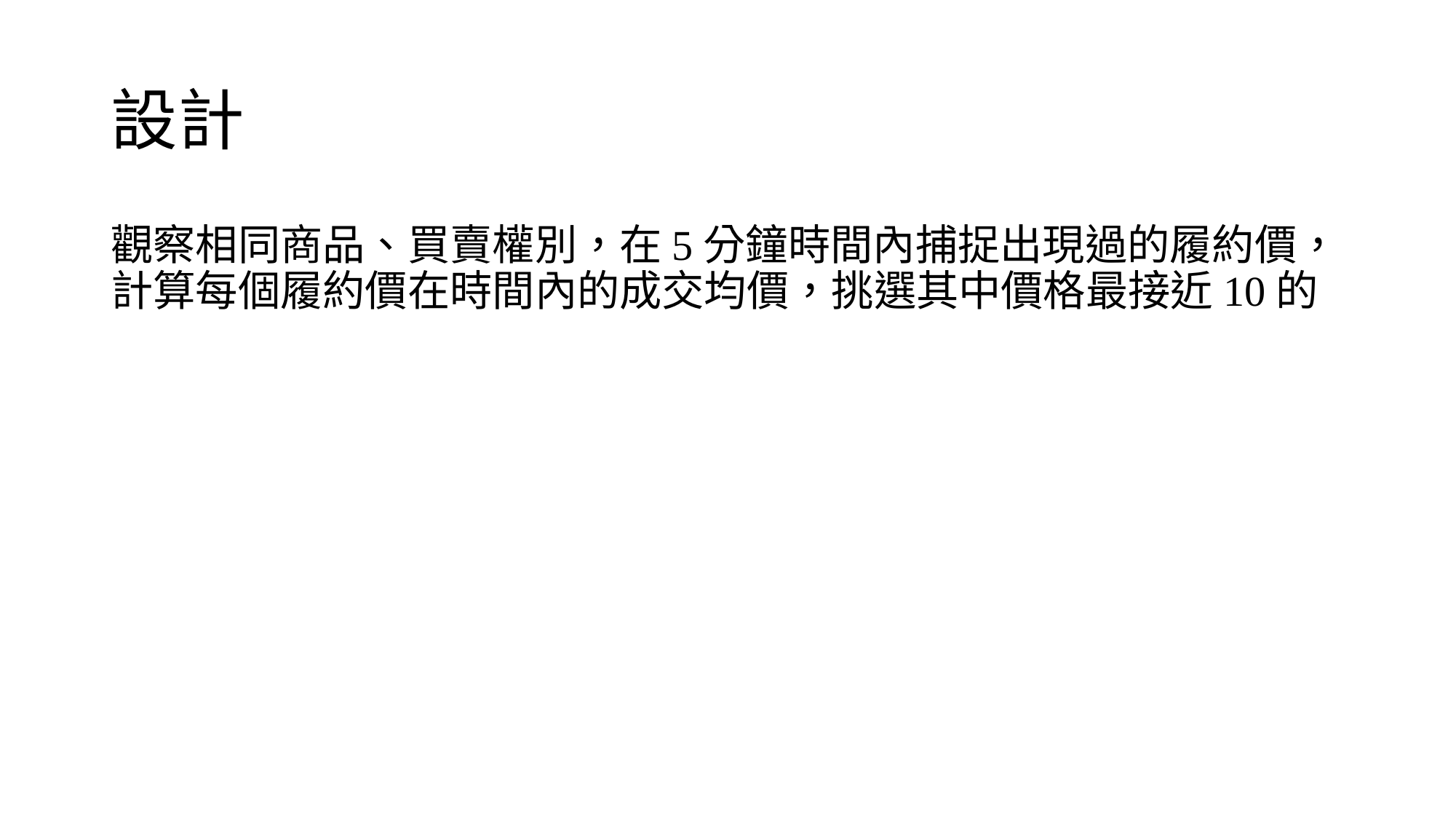

# 設計
觀察相同商品、買賣權別，在5分鐘時間內捕捉出現過的履約價，計算每個履約價在時間內的成交均價，挑選其中價格最接近10的